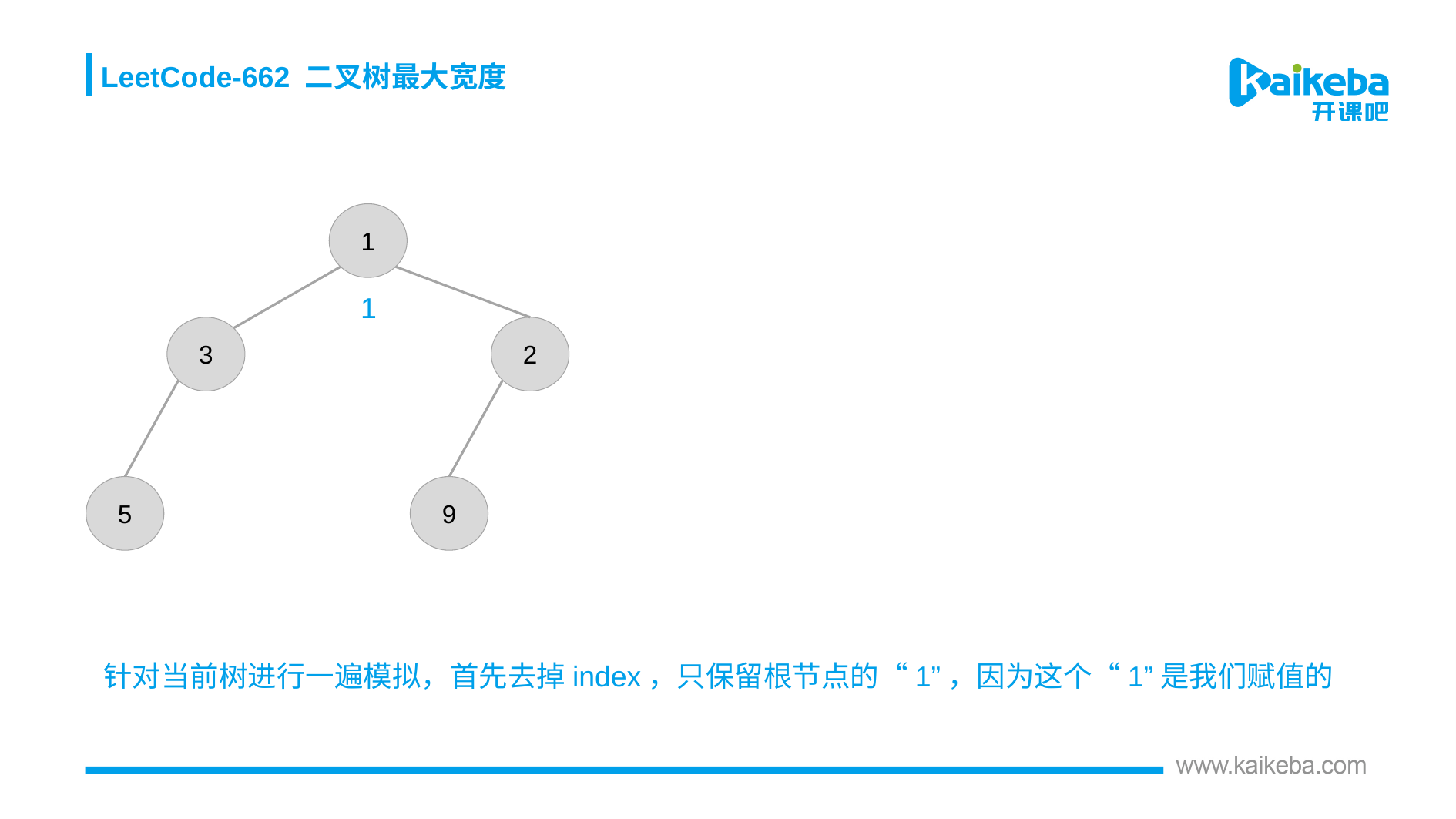

LeetCode-662 二叉树最大宽度
1
1
3
2
5
9
针对当前树进行一遍模拟，首先去掉index，只保留根节点的“1”，因为这个“1”是我们赋值的